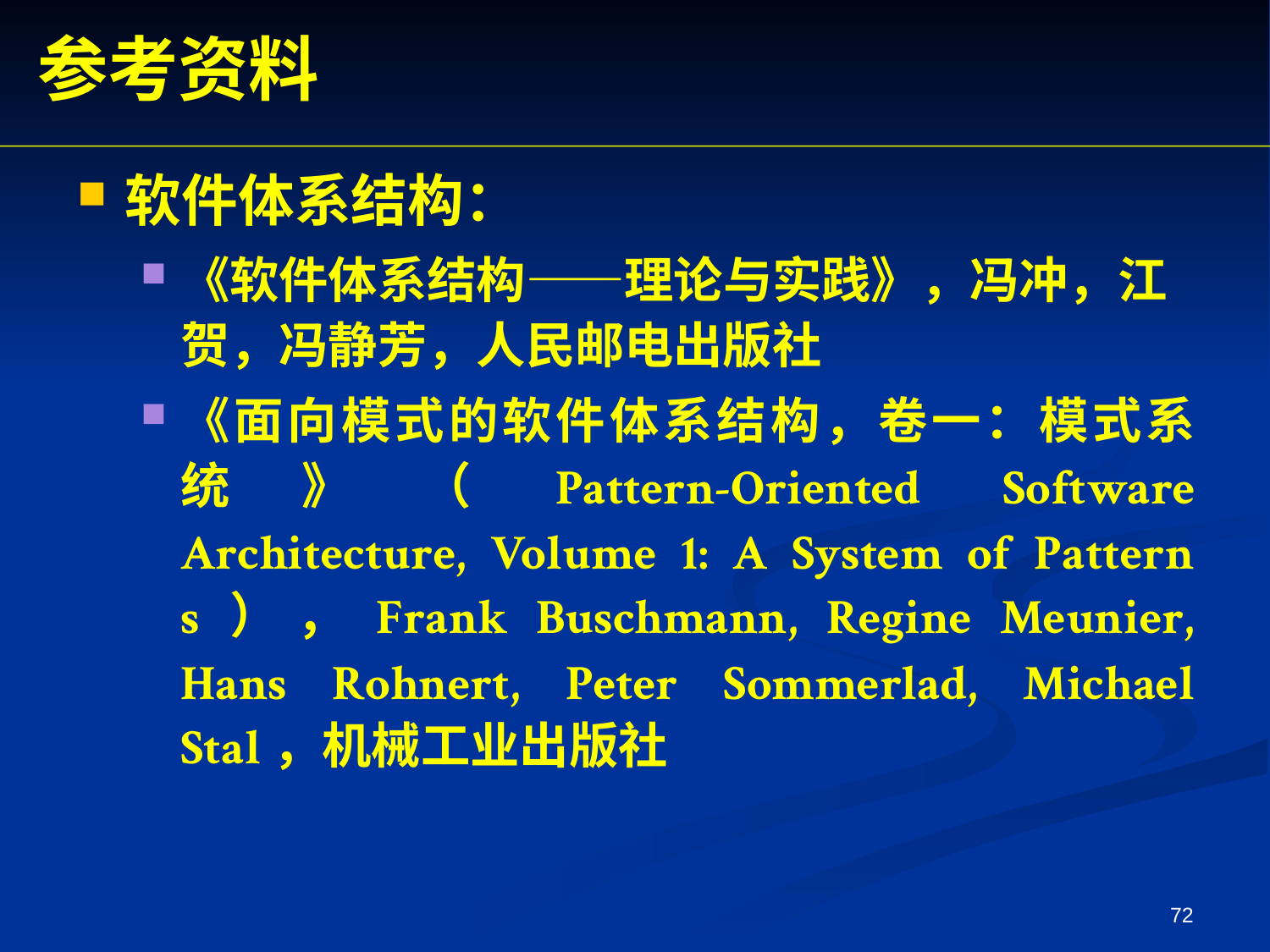

参考资料

软件体系结构：
《软件体系结构——理论与实践》，冯冲，江贺，冯静芳，人民邮电出版社
《面向模式的软件体系结构，卷一：模式系统》（Pattern-Oriented Software Architecture, Volume 1: A System of Patterns），Frank Buschmann, Regine Meunier, Hans Rohnert, Peter Sommerlad, Michael Stal，机械工业出版社
72